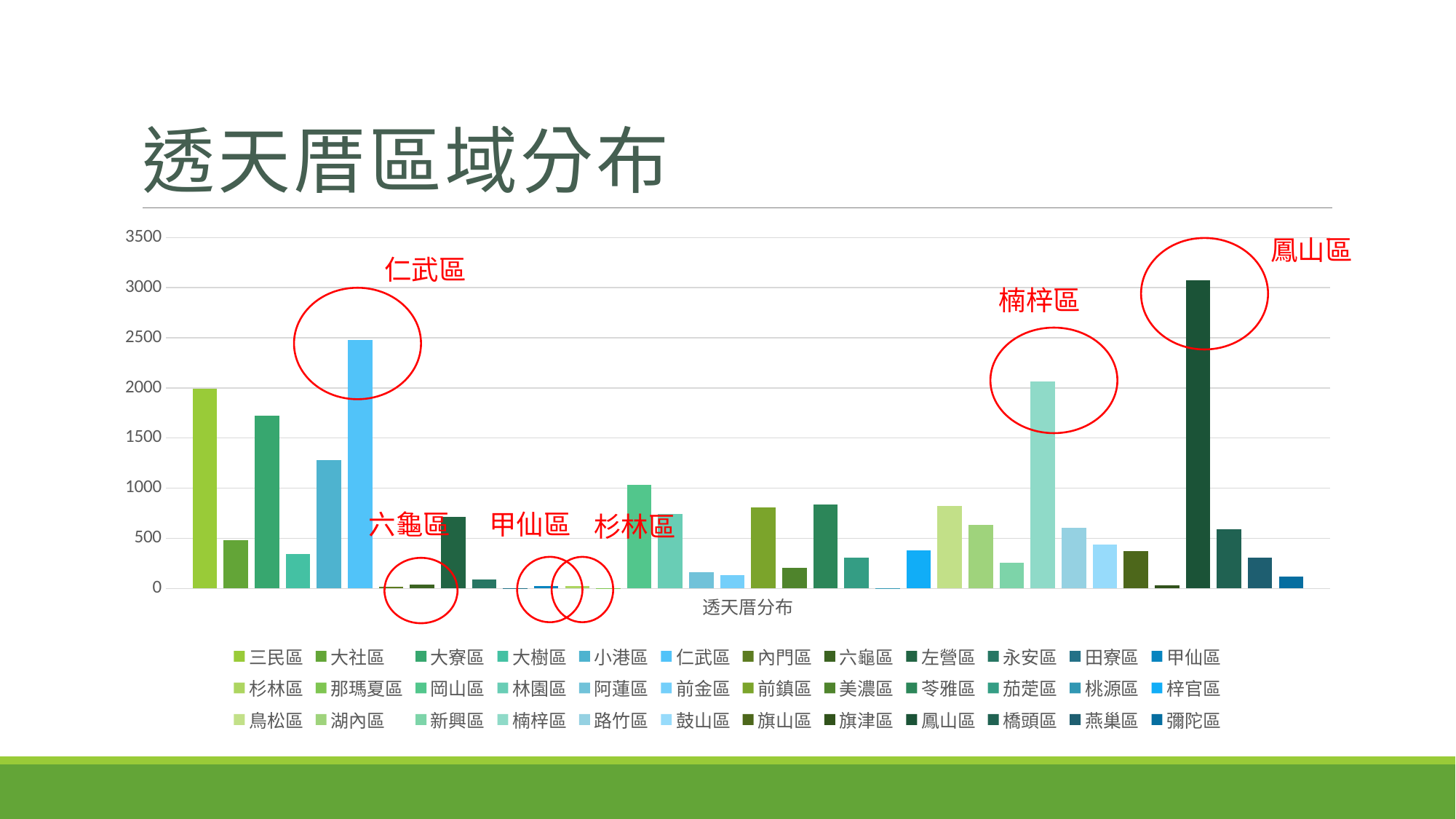

# 透天厝區域分布

### Chart

| Category | 三民區 | 大社區 | 大寮區 | 大樹區 | 小港區 | 仁武區 | 內門區 | 六龜區 | 左營區 | 永安區 | 田寮區 | 甲仙區 | 杉林區 | 那瑪夏區 | 岡山區 | 林園區 | 阿蓮區 | 前金區 | 前鎮區 | 美濃區 | 苓雅區 | 茄萣區 | 桃源區 | 梓官區 | 鳥松區 | 湖內區 | 新興區 | 楠梓區 | 路竹區 | 鼓山區 | 旗山區 | 旗津區 | 鳳山區 | 橋頭區 | 燕巢區 | 彌陀區 |
|---|---|---|---|---|---|---|---|---|---|---|---|---|---|---|---|---|---|---|---|---|---|---|---|---|---|---|---|---|---|---|---|---|---|---|---|---|
| 透天厝分布 | 1995.0 | 478.0 | 1723.0 | 346.0 | 1279.0 | 2479.0 | 13.0 | 41.0 | 711.0 | 86.0 | 1.0 | 26.0 | 23.0 | 1.0 | 1031.0 | 746.0 | 158.0 | 135.0 | 805.0 | 205.0 | 839.0 | 309.0 | 2.0 | 377.0 | 819.0 | 631.0 | 255.0 | 2066.0 | 604.0 | 435.0 | 370.0 | 33.0 | 3070.0 | 589.0 | 309.0 | 120.0 |
鳳山區

仁武區
楠梓區

六龜區
甲仙區
杉林區